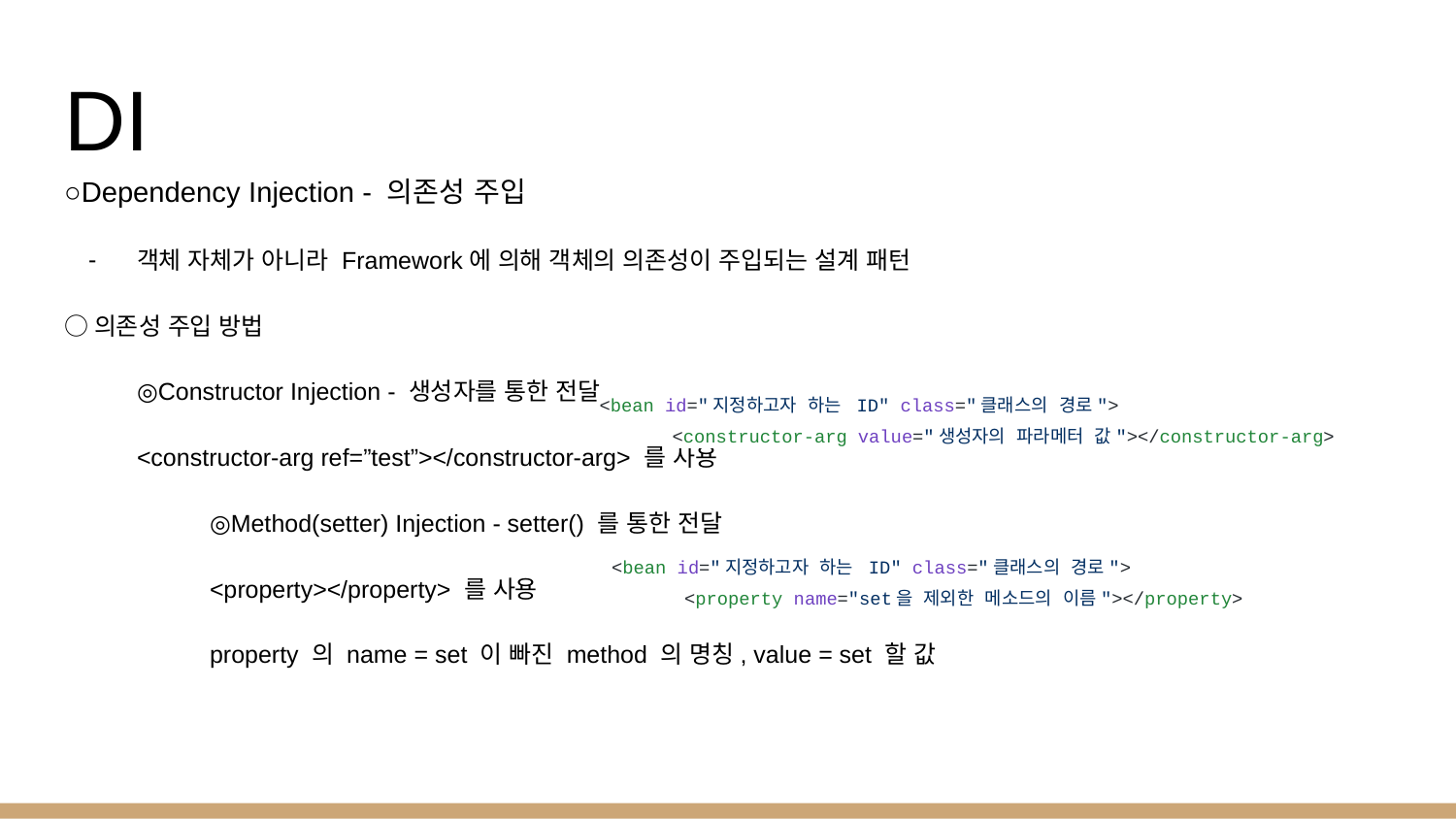

# DI
○Dependency Injection - 의존성 주입
객체 자체가 아니라 Framework에 의해 객체의 의존성이 주입되는 설계 패턴
○의존성 주입 방법
◎Constructor Injection - 생성자를 통한 전달
<constructor-arg ref=”test”></constructor-arg> 를 사용
	◎Method(setter) Injection - setter() 를 통한 전달
	<property></property> 를 사용
	property 의 name = set 이 빠진 method 의 명칭, value = set 할 값
<bean id="지정하고자 하는 ID" class="클래스의 경로">
<constructor-arg value="생성자의 파라메터 값"></constructor-arg>

<bean id="지정하고자 하는 ID" class="클래스의 경로">
<property name="set을 제외한 메소드의 이름"></property>